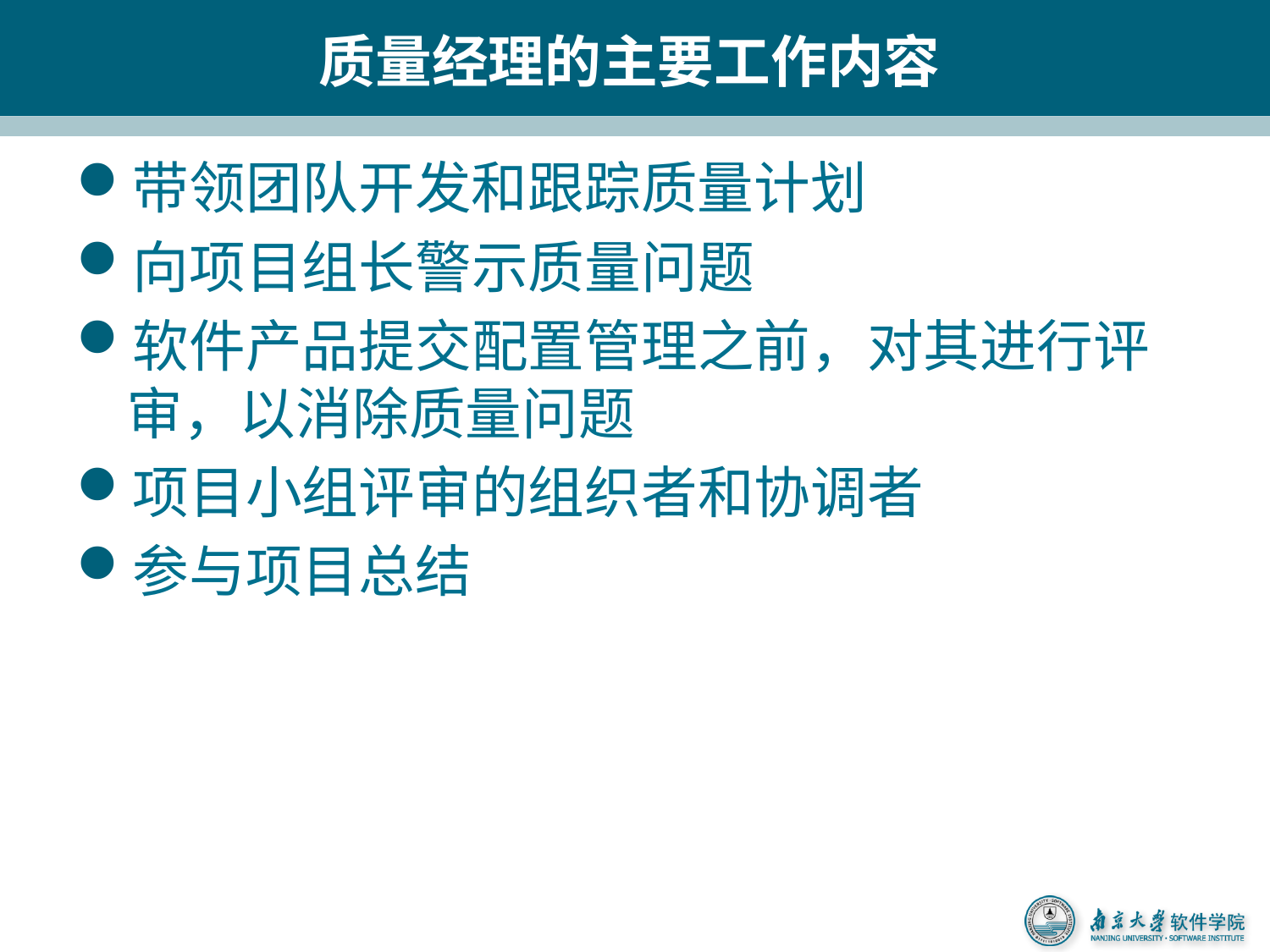

# 质量经理的主要工作内容
带领团队开发和跟踪质量计划
向项目组长警示质量问题
软件产品提交配置管理之前，对其进行评审，以消除质量问题
项目小组评审的组织者和协调者
参与项目总结